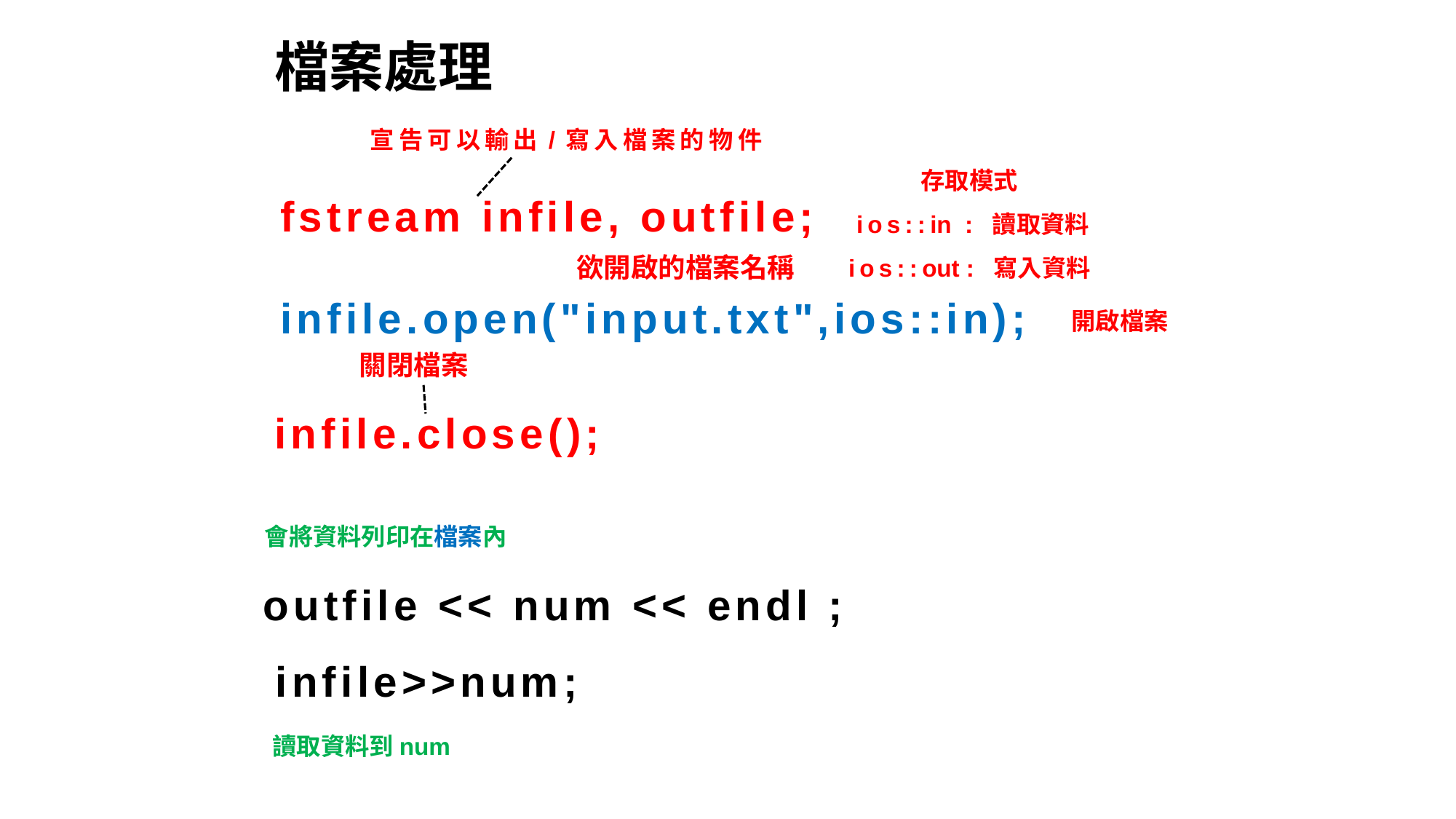

# 檔案處理
宣告可以輸出/寫入檔案的物件
存取模式
 ios::in  :  讀取資料
ios::out :  寫入資料
fstream infile, outfile;

infile.open("input.txt",ios::in);
欲開啟的檔案名稱
開啟檔案
關閉檔案
infile.close();
會將資料列印在檔案內
outfile << num << endl ;
infile>>num;
讀取資料到num